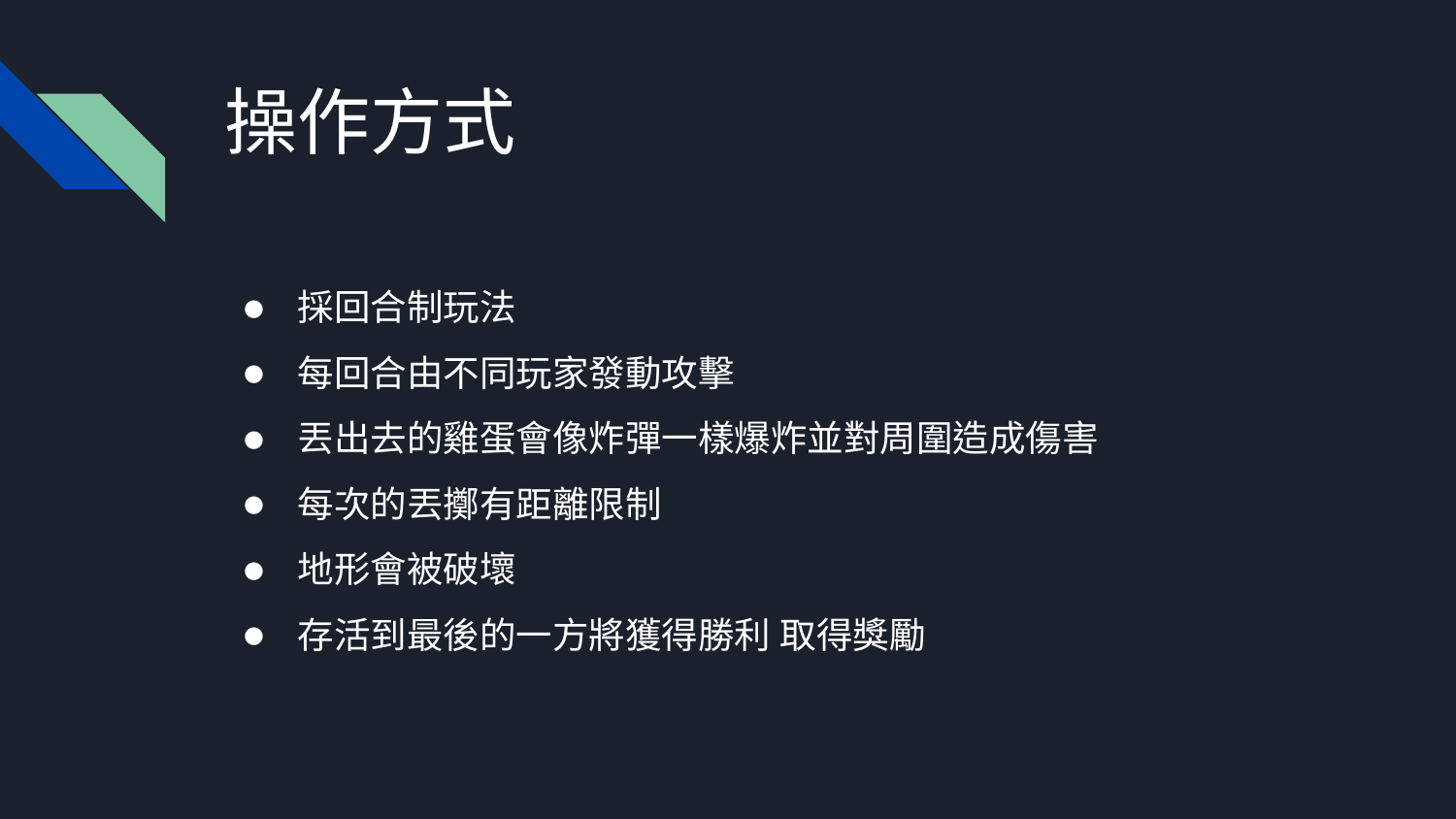

# 操作方式
採回合制玩法
每回合由不同玩家發動攻擊
丟出去的雞蛋會像炸彈一樣爆炸並對周圍造成傷害
每次的丟擲有距離限制
地形會被破壞
存活到最後的一方將獲得勝利 取得獎勵